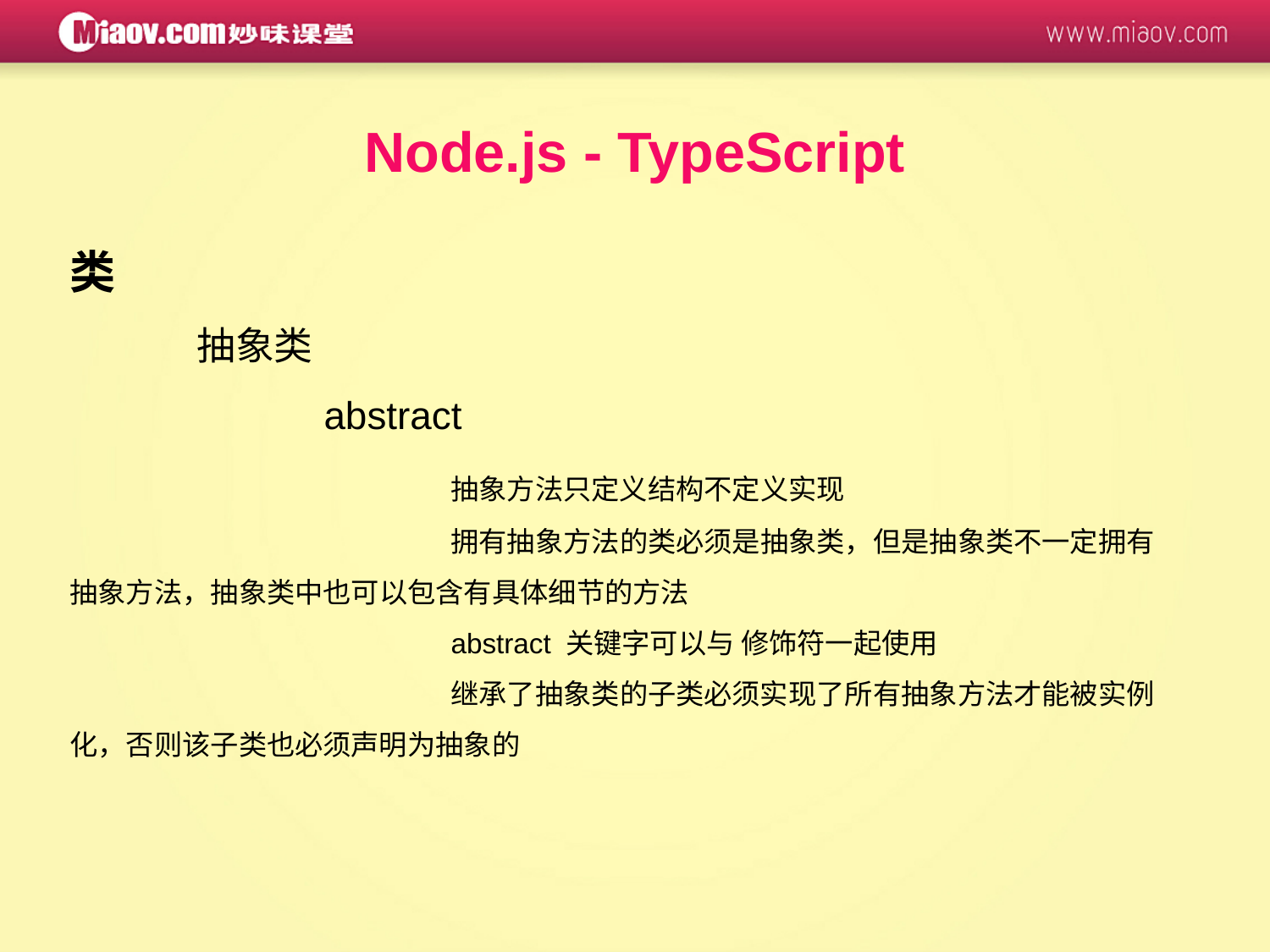

Node.js - TypeScript
类
	抽象类
		abstract
			抽象方法只定义结构不定义实现
			拥有抽象方法的类必须是抽象类，但是抽象类不一定拥有抽象方法，抽象类中也可以包含有具体细节的方法
			abstract 关键字可以与 修饰符一起使用
			继承了抽象类的子类必须实现了所有抽象方法才能被实例化，否则该子类也必须声明为抽象的